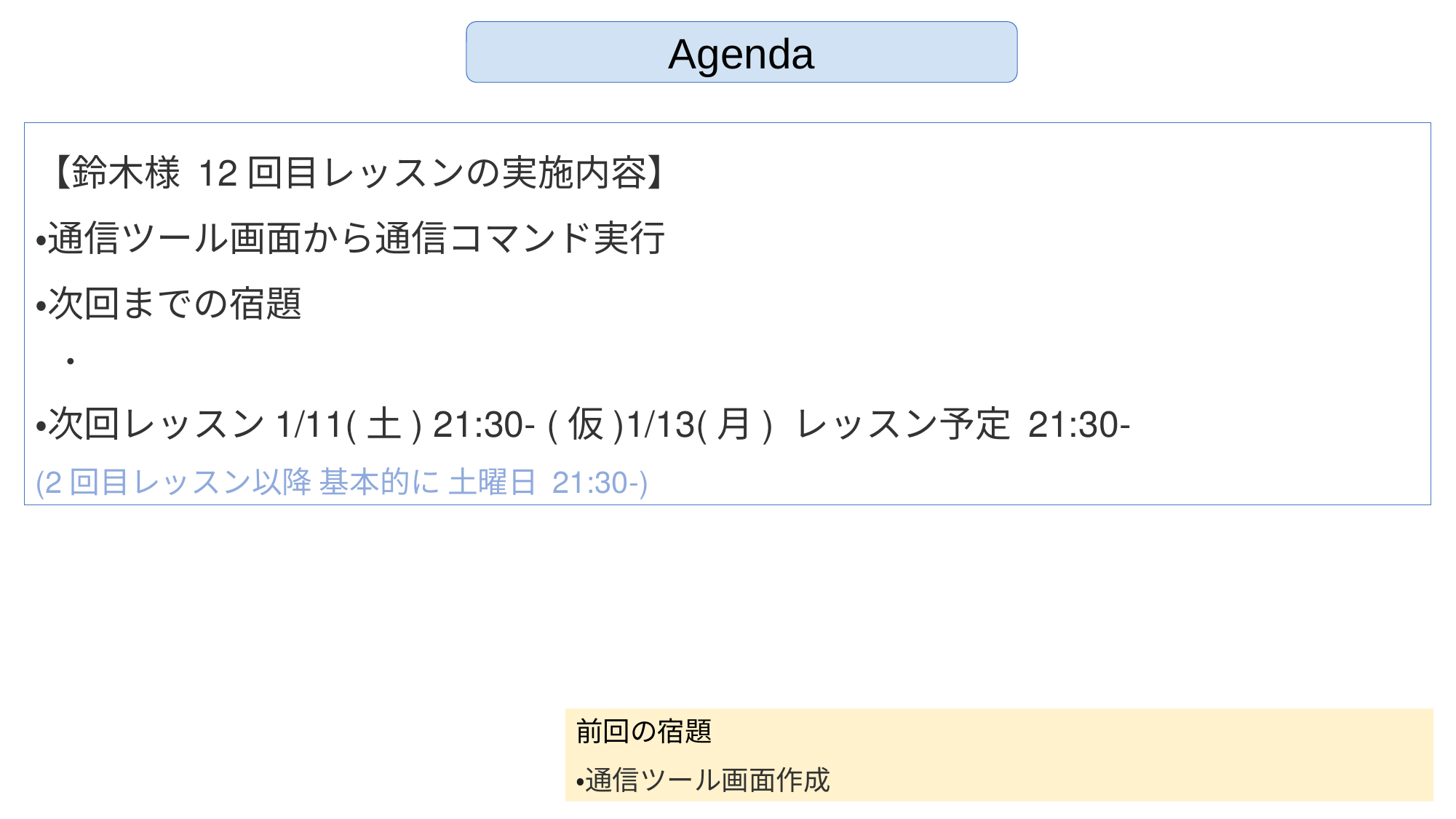

Agenda
【鈴木様 12回目レッスンの実施内容】
・通信ツール画面から通信コマンド実行
・次回までの宿題
  ・
・次回レッスン1/11(土) 21:30- (仮)1/13(月) レッスン予定 21:30-
(2回目レッスン以降 基本的に 土曜日 21:30-)
前回の宿題
・通信ツール画面作成